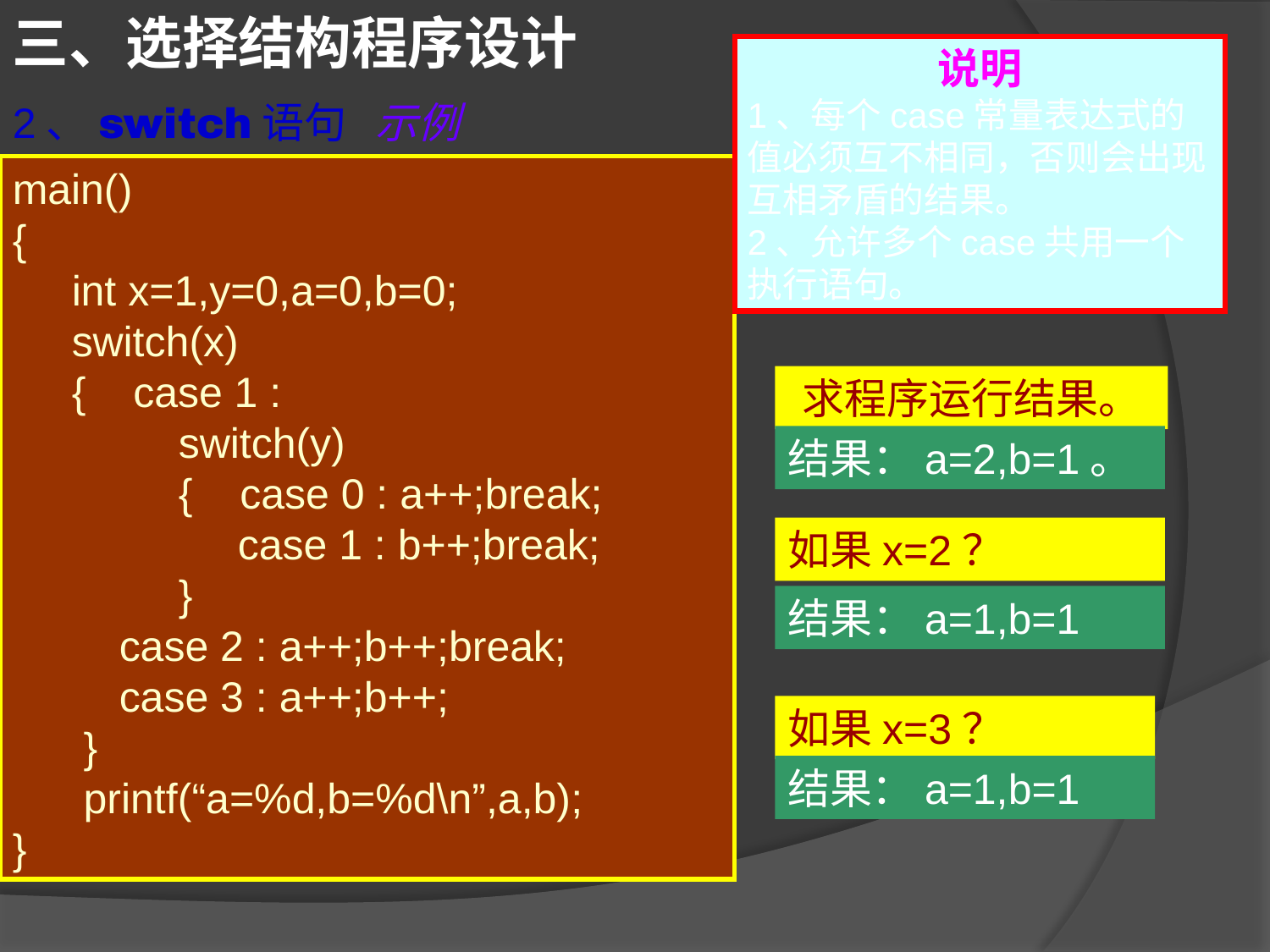

三、选择结构程序设计
2、switch语句  示例
说明
1、每个case常量表达式的值必须互不相同，否则会出现互相矛盾的结果。
2、允许多个case共用一个执行语句。
main()
{
     int x=1,y=0,a=0,b=0;
     switch(x)
     {    case 1 :
              switch(y)
              {    case 0 : a++;break;
                   case 1 : b++;break;
              }
         case 2 : a++;b++;break;
         case 3 : a++;b++;
      }
      printf(“a=%d,b=%d\n”,a,b);
}
求程序运行结果。
结果：a=2,b=1。
如果x=2？
结果：a=1,b=1
如果x=3？
结果：a=1,b=1